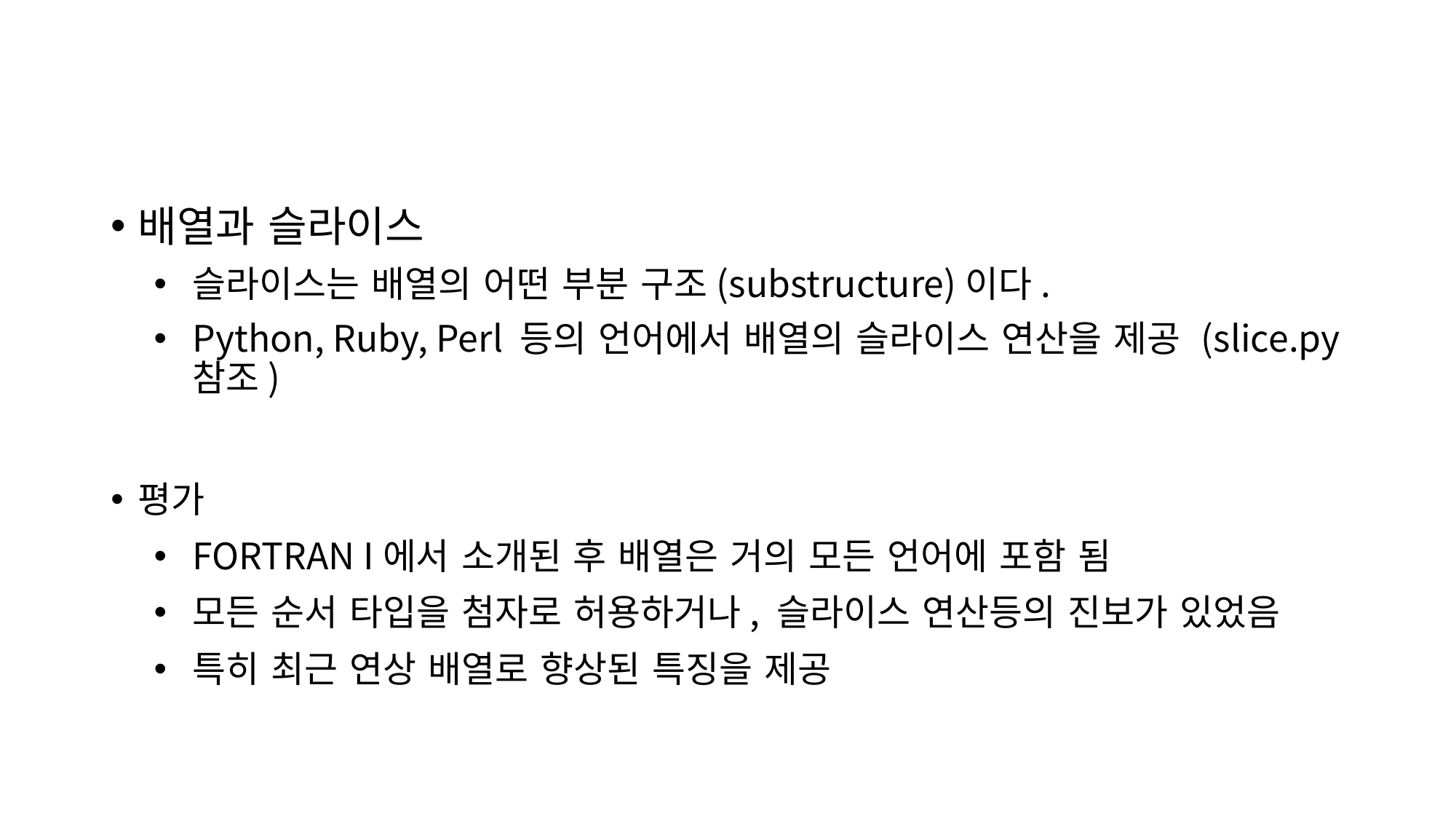

#
배열과 슬라이스
슬라이스는 배열의 어떤 부분 구조(substructure)이다.
Python, Ruby, Perl 등의 언어에서 배열의 슬라이스 연산을 제공 (slice.py 참조)

평가
FORTRAN I에서 소개된 후 배열은 거의 모든 언어에 포함 됨
모든 순서 타입을 첨자로 허용하거나, 슬라이스 연산등의 진보가 있었음
특히 최근 연상 배열로 향상된 특징을 제공